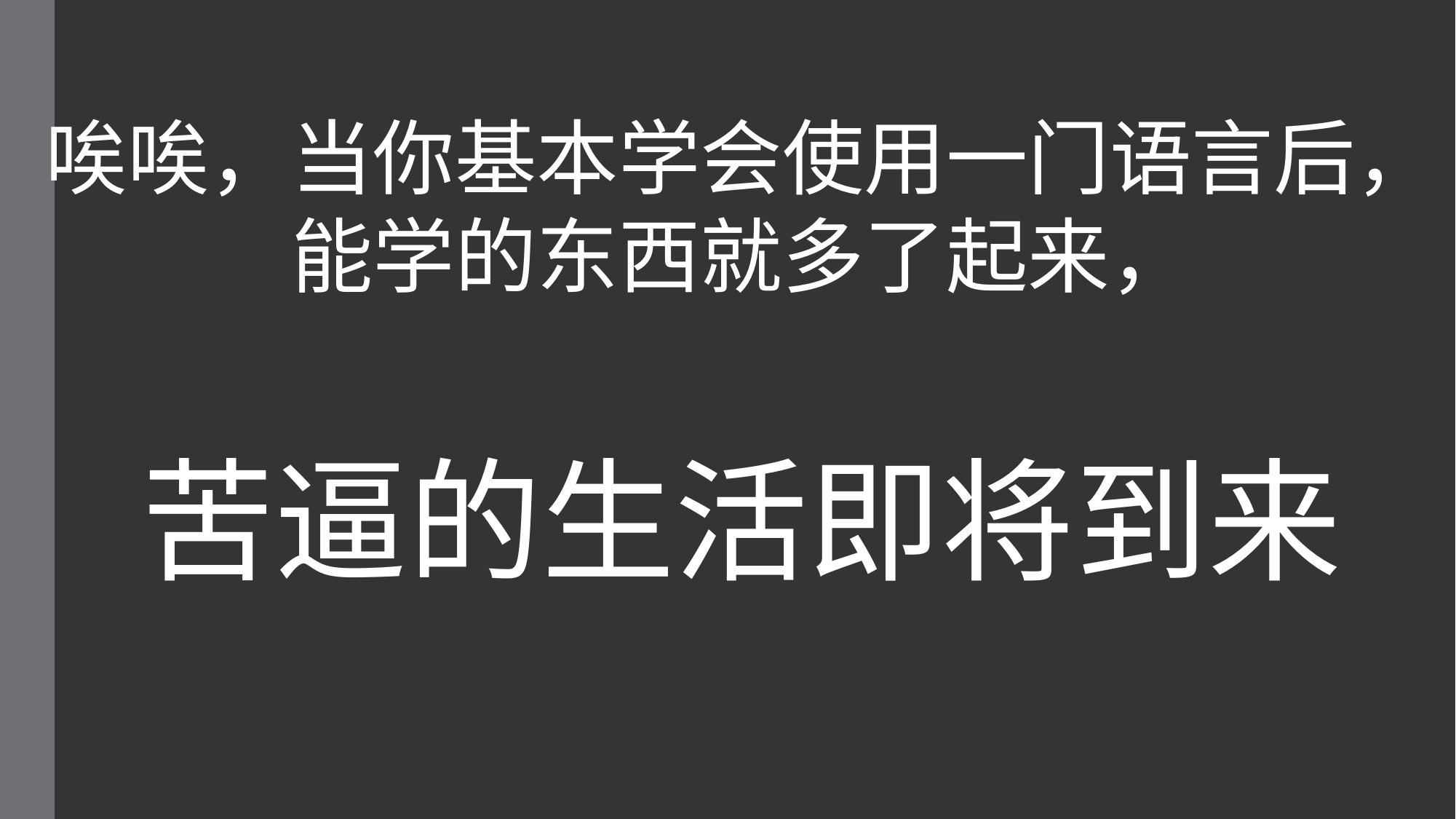

唉唉，当你基本学会使用一门语言后，
能学的东西就多了起来，
苦逼的生活即将到来